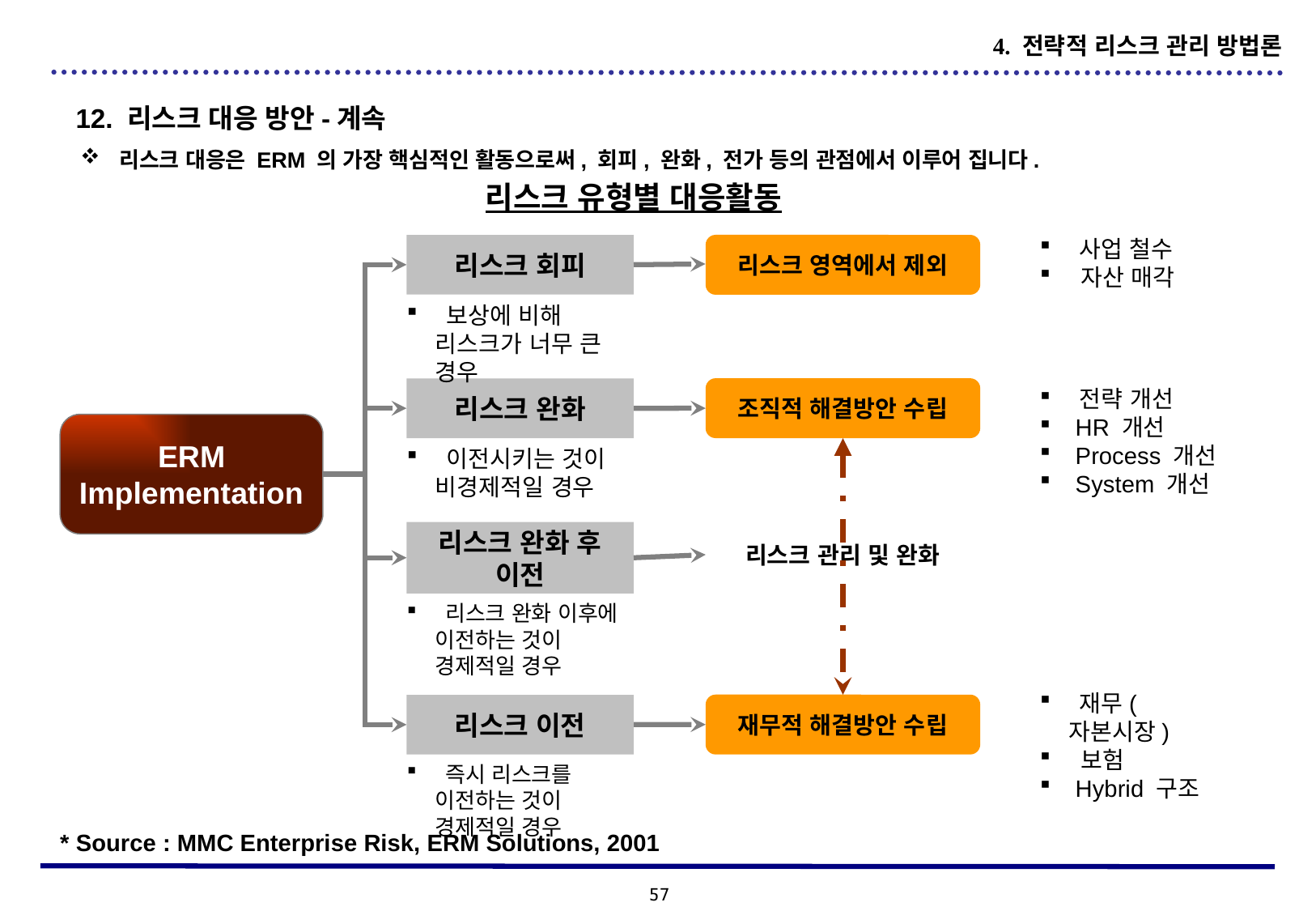

4. 전략적 리스크 관리 방법론
12. 리스크 대응 방안-계속
 리스크 대응은 ERM 의 가장 핵심적인 활동으로써, 회피, 완화, 전가 등의 관점에서 이루어 집니다.
리스크 유형별 대응활동
 사업 철수
 자산 매각
리스크 회피
리스크 영역에서 제외
 보상에 비해 리스크가 너무 큰 경우
조직적 해결방안 수립
리스크 완화
 전략 개선
 HR 개선
 Process 개선
 System 개선
ERM Implementation
 이전시키는 것이 비경제적일 경우
리스크 완화 후 이전
리스크 관리 및 완화
 리스크 완화 이후에 이전하는 것이 경제적일 경우
 재무(자본시장)
 보험
 Hybrid 구조
재무적 해결방안 수립
리스크 이전
 즉시 리스크를 이전하는 것이 경제적일 경우
* Source : MMC Enterprise Risk, ERM Solutions, 2001